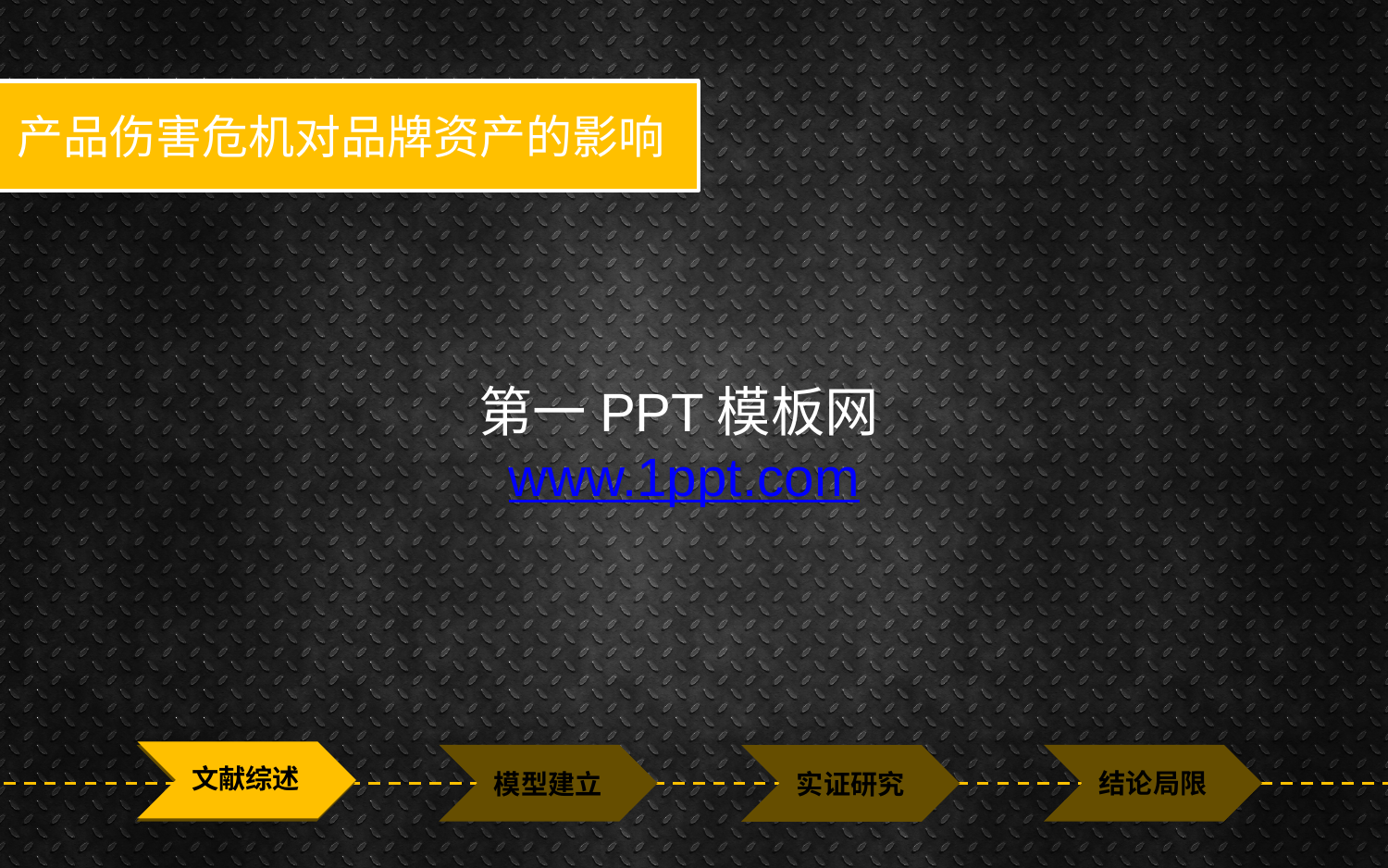

产品伤害危机对品牌资产的影响
第一PPT模板网 www.1ppt.com

文献综述
结论局限
模型建立
实证研究